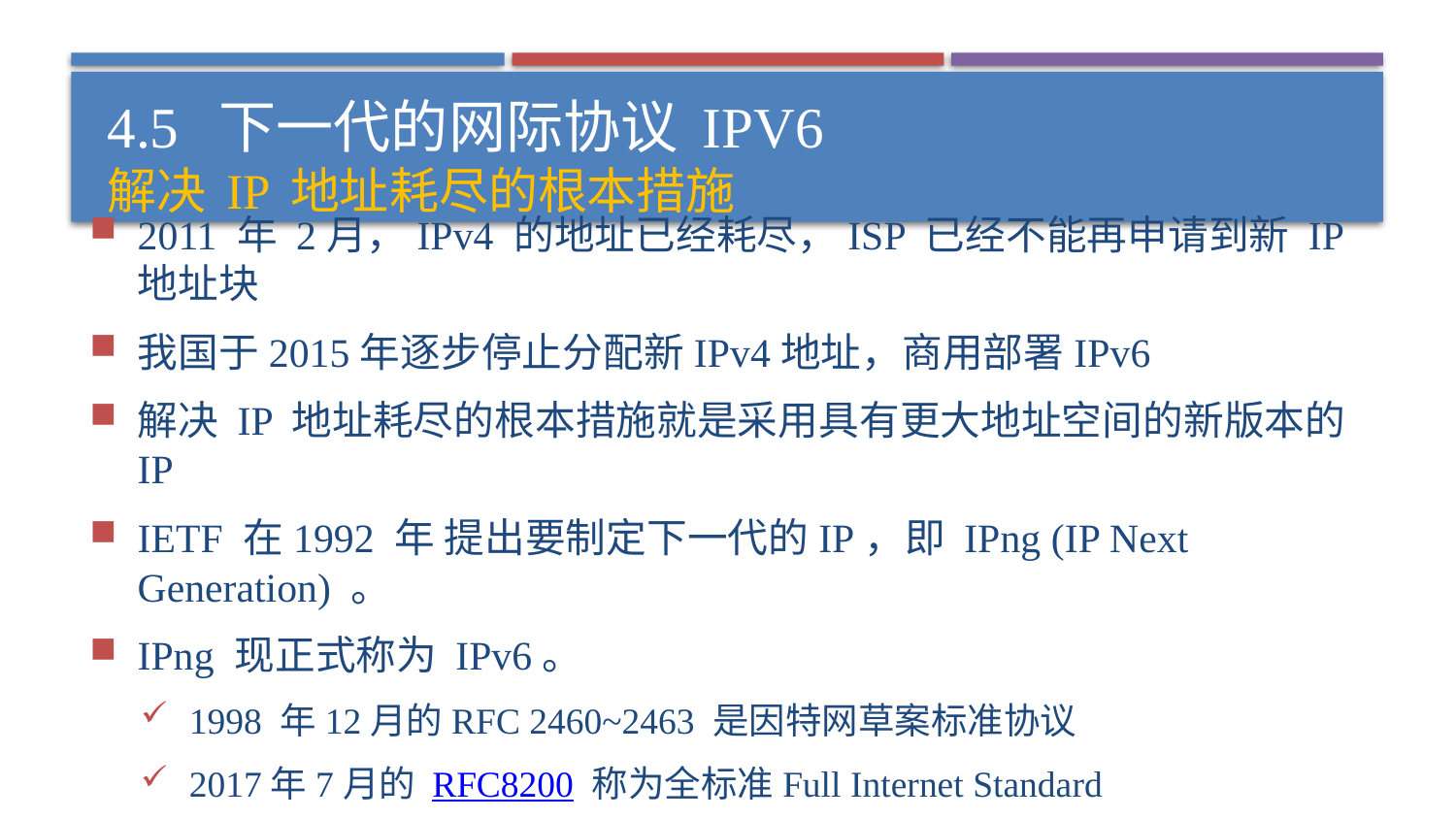

# 4.5  下一代的网际协议 IPv6 解决 IP 地址耗尽的根本措施
2011 年 2月，IPv4 的地址已经耗尽，ISP 已经不能再申请到新 IP 地址块
我国于2015年逐步停止分配新IPv4地址，商用部署IPv6
解决 IP 地址耗尽的根本措施就是采用具有更大地址空间的新版本的 IP
IETF 在1992 年 提出要制定下一代的IP，即 IPng (IP Next Generation) 。
IPng 现正式称为 IPv6。
1998 年12月的RFC 2460~2463 是因特网草案标准协议
2017年7月的 RFC8200 称为全标准Full Internet Standard